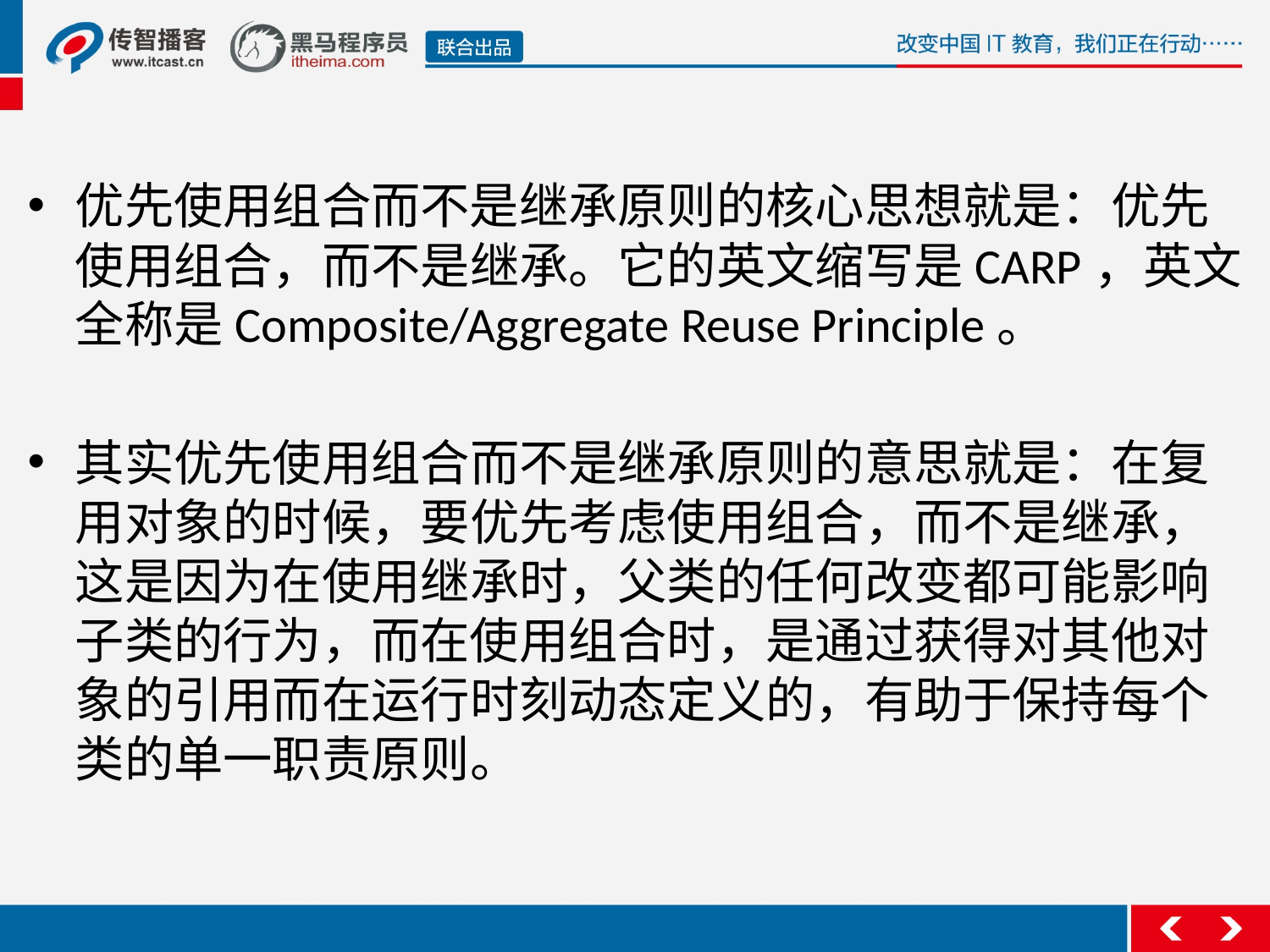

#
优先使用组合而不是继承原则的核心思想就是：优先使用组合，而不是继承。它的英文缩写是CARP，英文全称是Composite/Aggregate Reuse Principle。

其实优先使用组合而不是继承原则的意思就是：在复用对象的时候，要优先考虑使用组合，而不是继承，这是因为在使用继承时，父类的任何改变都可能影响子类的行为，而在使用组合时，是通过获得对其他对象的引用而在运行时刻动态定义的，有助于保持每个类的单一职责原则。